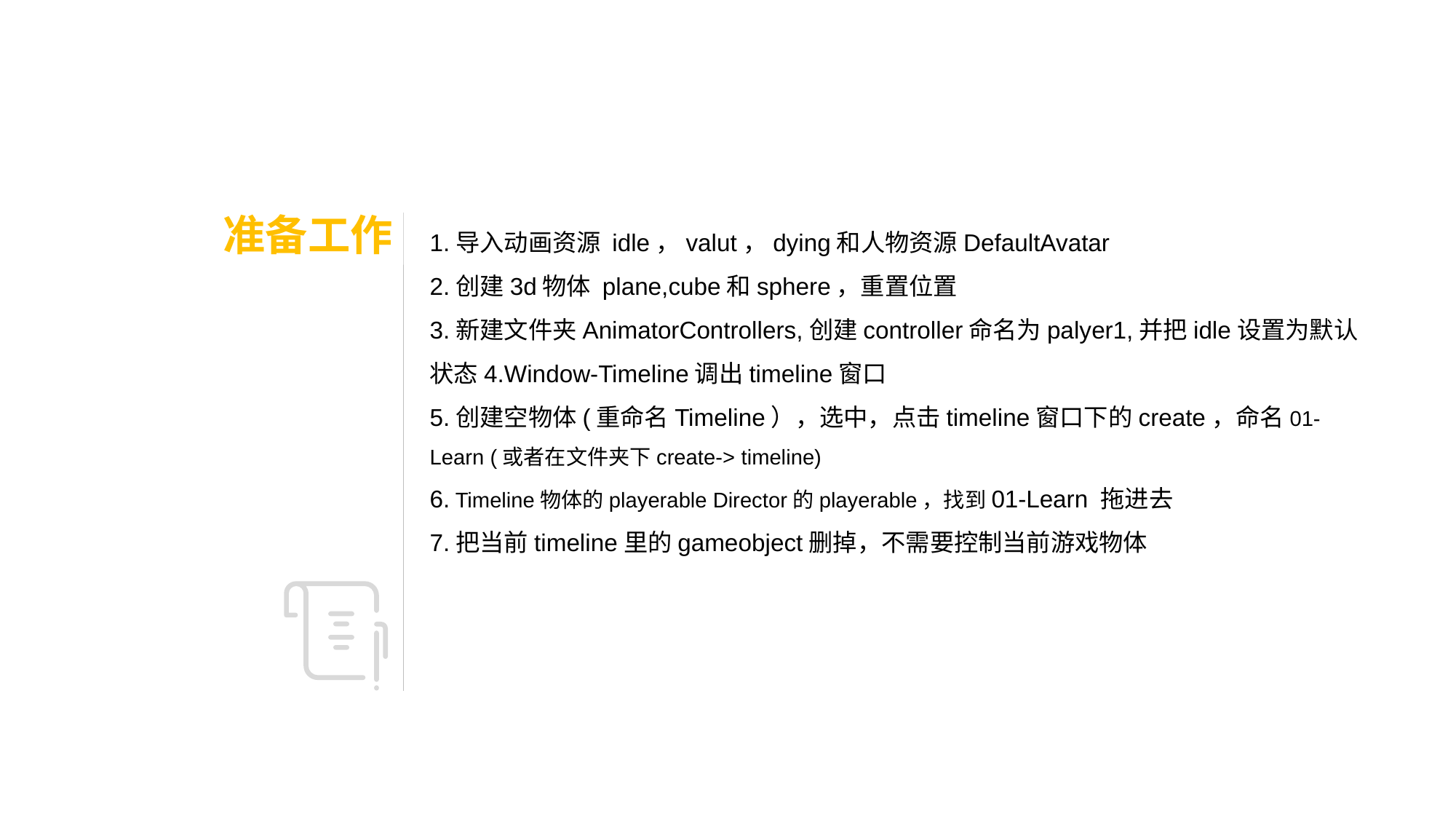

准备工作
1.导入动画资源 idle，valut，dying和人物资源DefaultAvatar
2.创建3d物体 plane,cube和sphere，重置位置
3.新建文件夹AnimatorControllers,创建controller命名为palyer1,并把idle设置为默认状态4.Window-Timeline调出timeline窗口
5.创建空物体(重命名Timeline），选中，点击timeline窗口下的create，命名01-Learn (或者在文件夹下create-> timeline)
6. Timeline物体的playerable Director的playerable，找到01-Learn 拖进去
7.把当前timeline里的gameobject删掉，不需要控制当前游戏物体